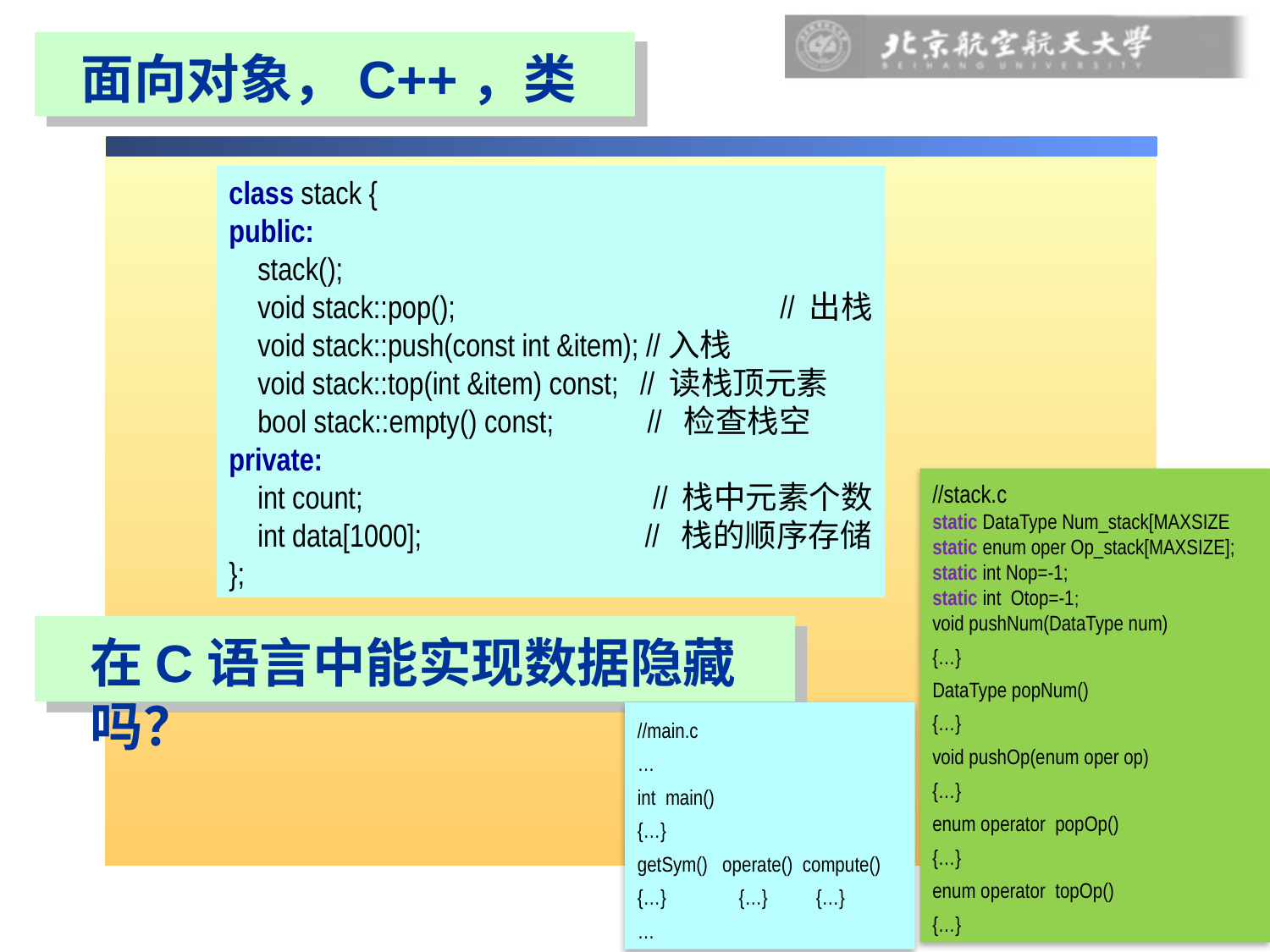

面向对象，C++，类
class stack {
public:
    stack();
    void stack::pop();          		      // 出栈
    void stack::push(const int &item); //入栈
    void stack::top(int &item) const;   // 读栈顶元素
    bool stack::empty() const;             //  检查栈空
private:
    int count; 		      // 栈中元素个数
    int data[1000];                               //  栈的顺序存储
};
//stack.c
static DataType Num_stack[MAXSIZE
static enum oper Op_stack[MAXSIZE];
static int Nop=-1;
static int  Otop=-1;
void pushNum(DataType num)
{…}
DataType popNum()
{…}
void pushOp(enum oper op)
{…}
enum operator  popOp()
{…}
enum operator  topOp()
{…}

在C语言中能实现数据隐藏吗？
//main.c
…
int  main()
{…}
getSym()   operate()  compute()
{…}               {…}          {…}
…